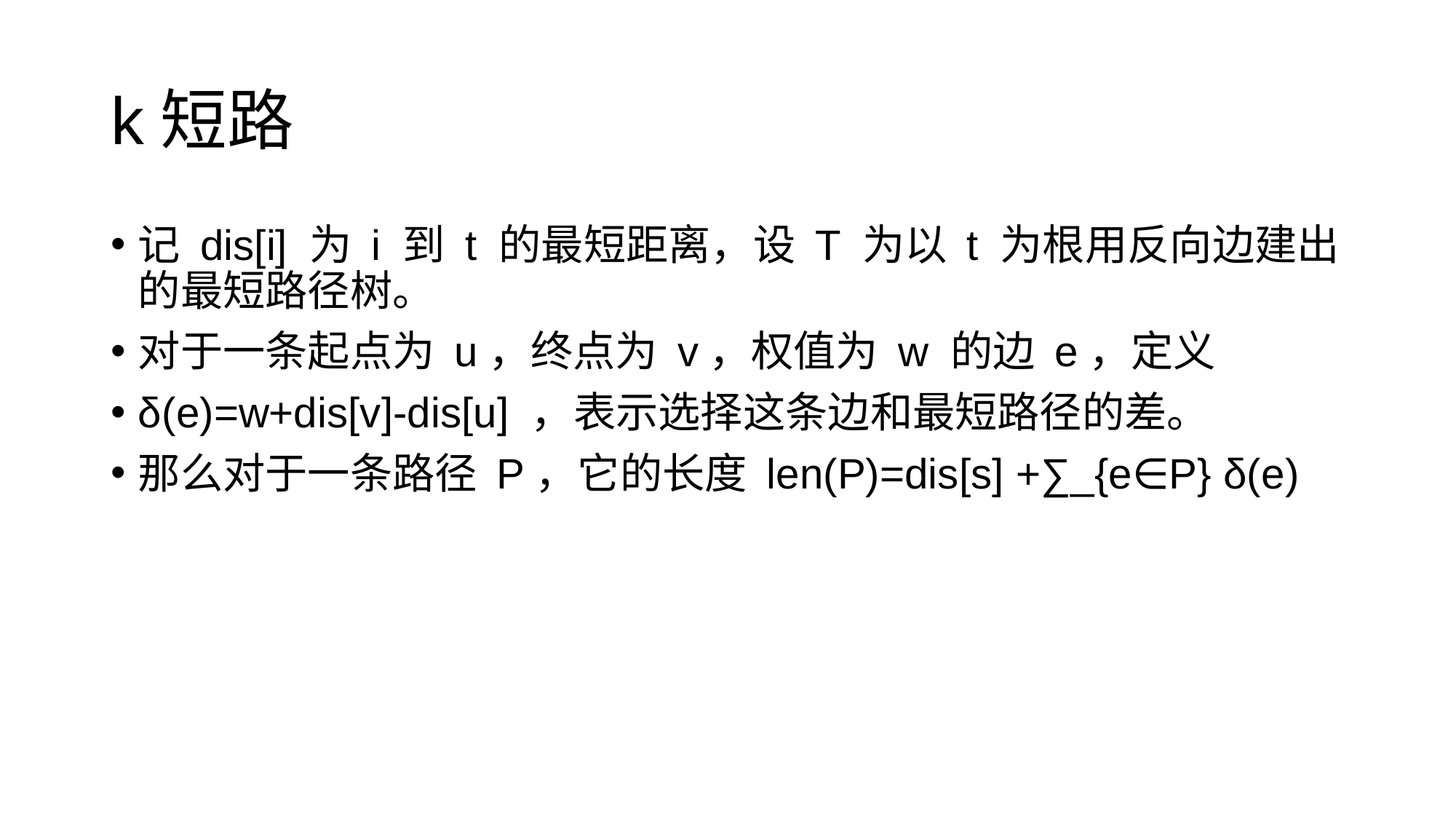

# k短路
记 dis[i] 为 i 到 t 的最短距离，设 T 为以 t 为根用反向边建出的最短路径树。
对于一条起点为 u，终点为 v，权值为 w 的边 e，定义
δ(e)=w+dis[v​]-dis[u]​ ，表示选择这条边和最短路径的差。
那么对于一条路径 P，它的长度 len(P)=dis[s​] +∑_{e∈P}​ δ(e)